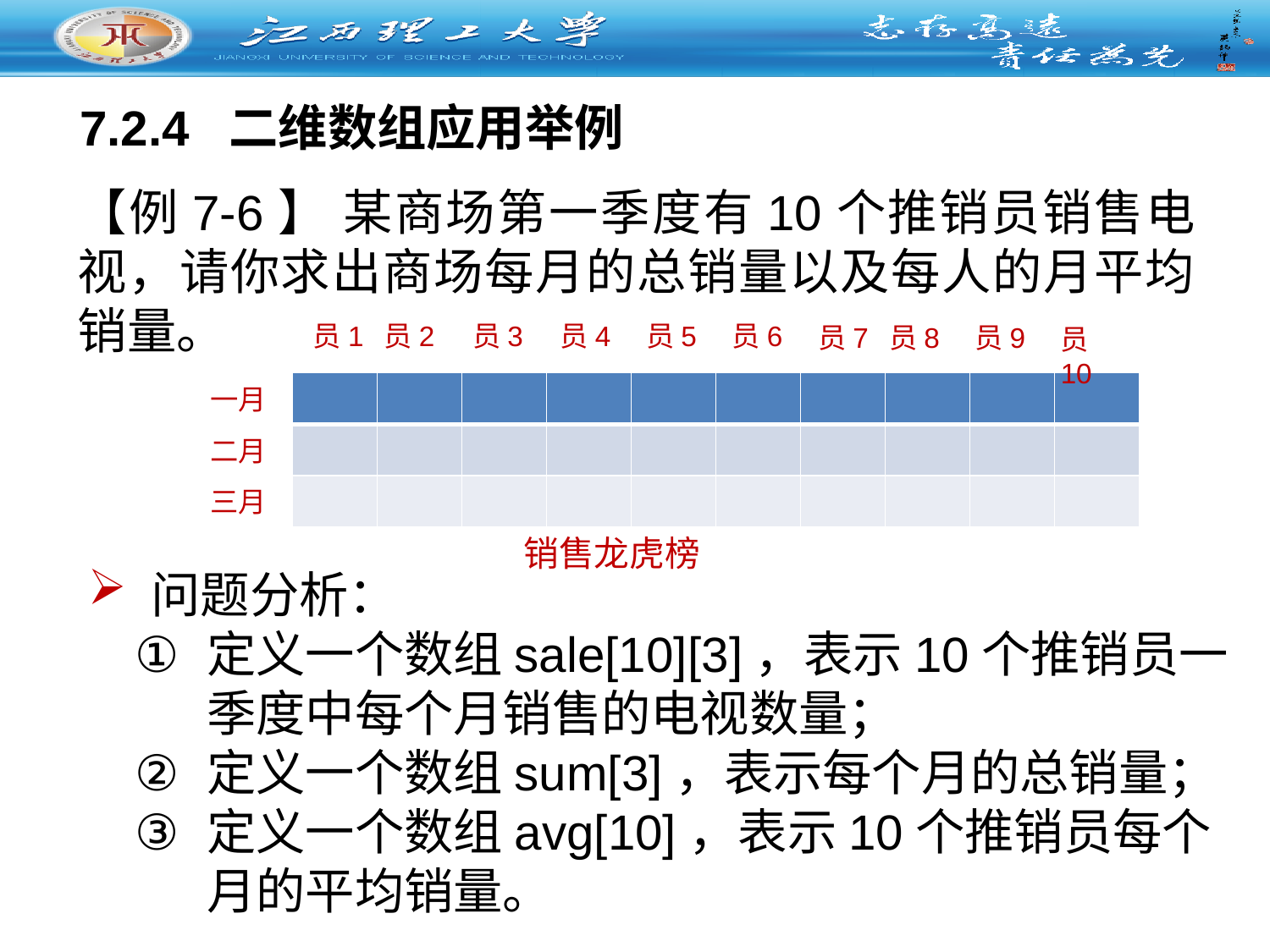

7.2.4  二维数组应用举例
【例7-6】 某商场第一季度有10个推销员销售电视，请你求出商场每月的总销量以及每人的月平均销量。

员3
员4
员1
员2
员5
员6
员7
员8
员9
员10
|  |  |  |  |  |  |  |  |  |  |
| --- | --- | --- | --- | --- | --- | --- | --- | --- | --- |
|  |  |  |  |  |  |  |  |  |  |
|  |  |  |  |  |  |  |  |  |  |
一月
二月
三月
销售龙虎榜
问题分析：
定义一个数组sale[10][3]，表示10个推销员一季度中每个月销售的电视数量；
定义一个数组sum[3]，表示每个月的总销量；
定义一个数组avg[10]，表示10个推销员每个月的平均销量。